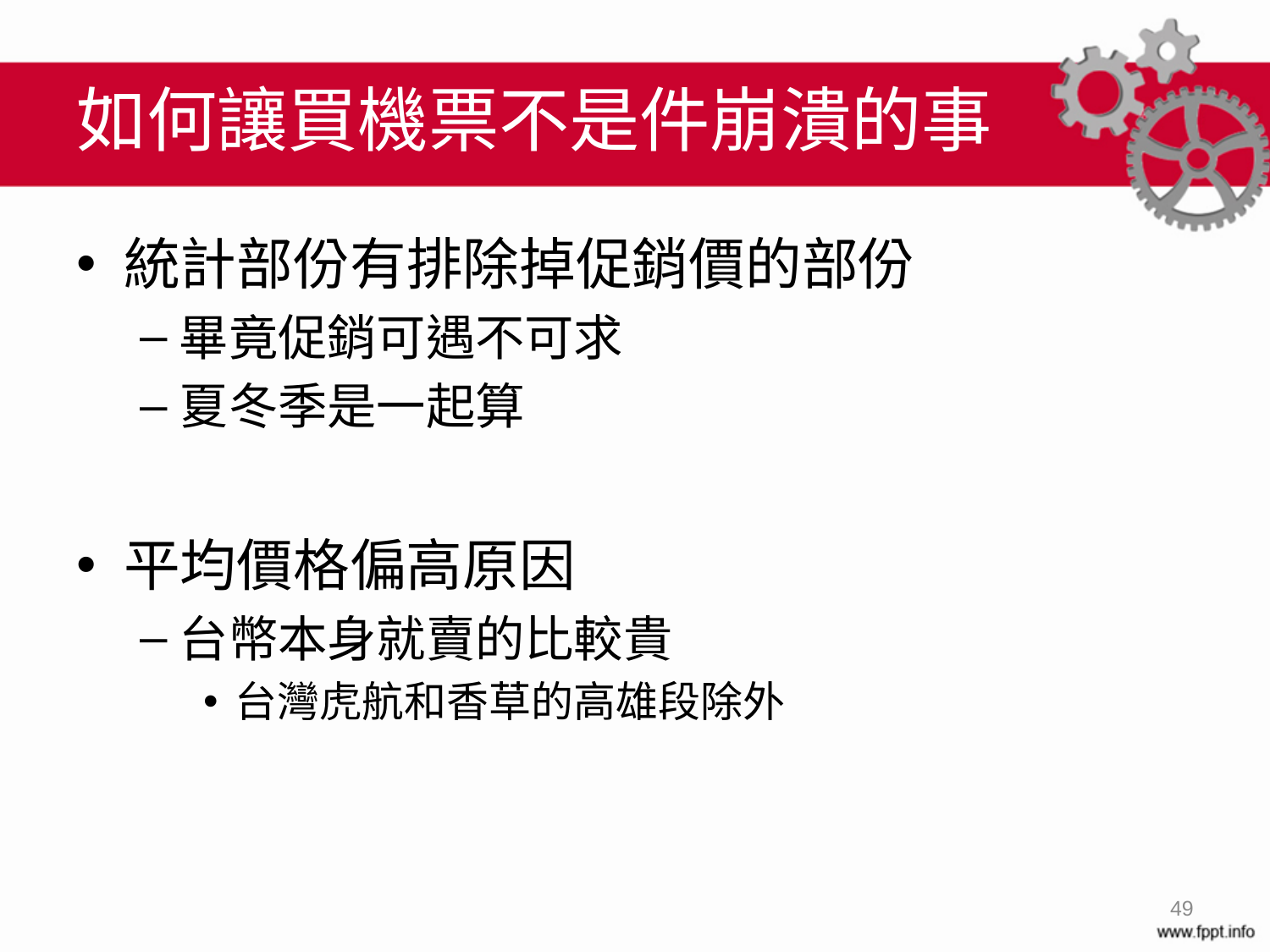

# 如何讓買機票不是件崩潰的事
統計部份有排除掉促銷價的部份
畢竟促銷可遇不可求
夏冬季是一起算

平均價格偏高原因
台幣本身就賣的比較貴
台灣虎航和香草的高雄段除外
49